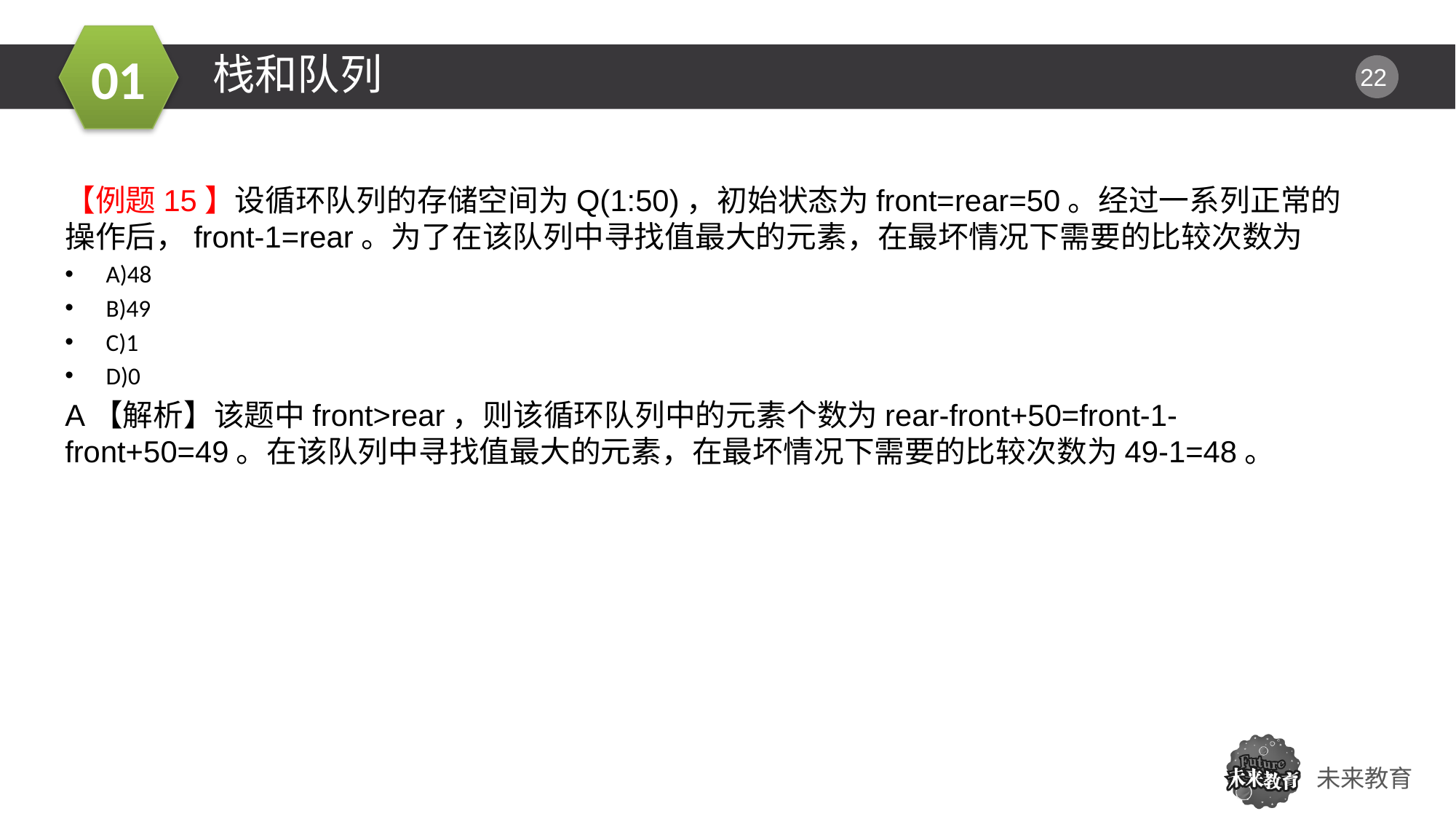

栈和队列
【例题15】设循环队列的存储空间为Q(1:50)，初始状态为front=rear=50。经过一系列正常的操作后，front-1=rear。为了在该队列中寻找值最大的元素，在最坏情况下需要的比较次数为
A)48
B)49
C)1
D)0
A【解析】该题中front>rear，则该循环队列中的元素个数为rear-front+50=front-1- front+50=49。在该队列中寻找值最大的元素，在最坏情况下需要的比较次数为49-1=48。
01